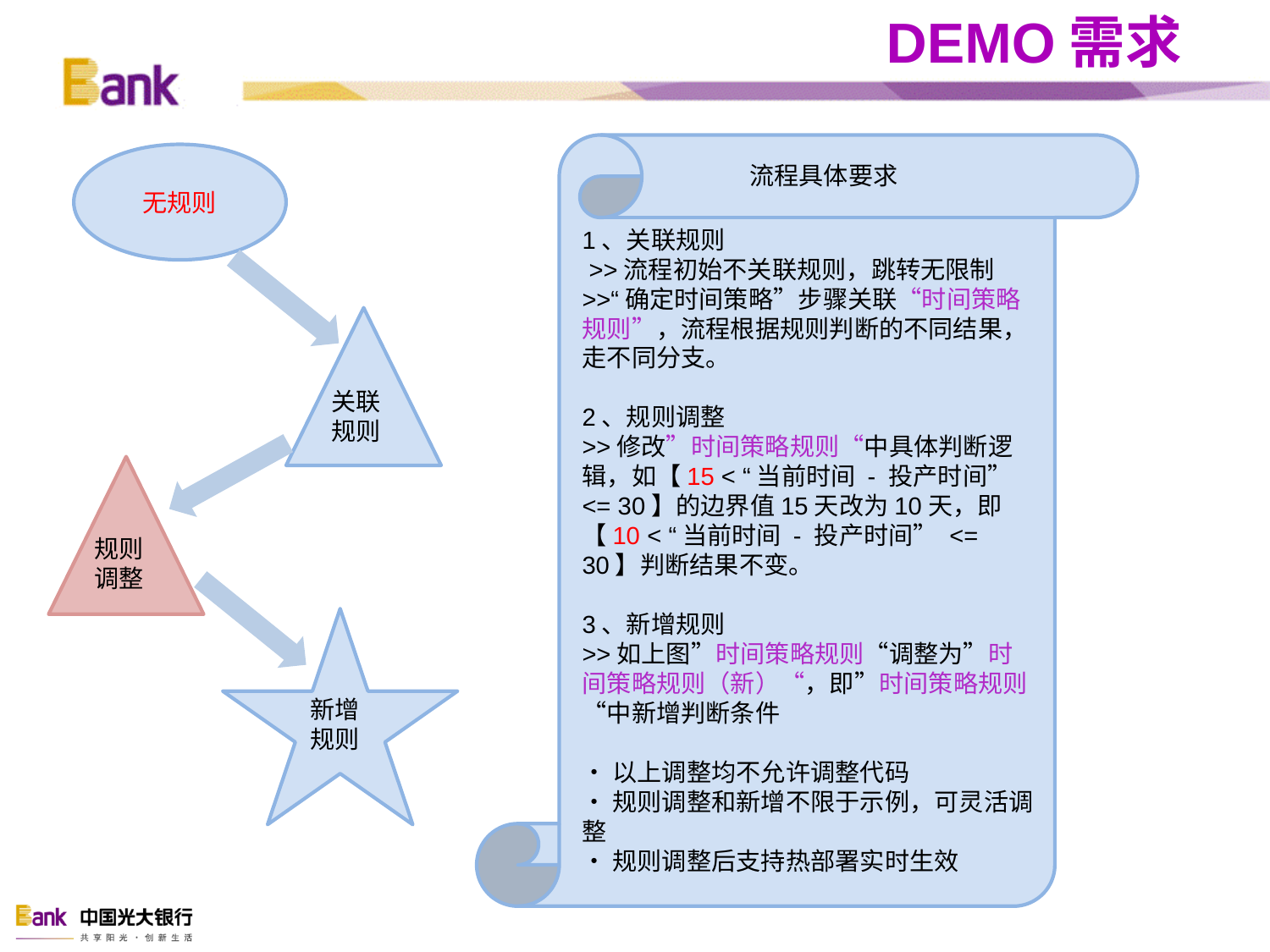

DEMO需求

无规则
流程具体要求
1、关联规则
 >>流程初始不关联规则，跳转无限制
>>“确定时间策略”步骤关联“时间策略规则”，流程根据规则判断的不同结果，走不同分支。

2、规则调整
>>修改”时间策略规则“中具体判断逻辑，如【15 < “当前时间 - 投产时间” <= 30】的边界值15天改为10天，即【10 < “当前时间 - 投产时间” <= 30】判断结果不变。

3、新增规则
>>如上图”时间策略规则“调整为”时间策略规则（新）“，即”时间策略规则“中新增判断条件

•以上调整均不允许调整代码
•规则调整和新增不限于示例，可灵活调整
•规则调整后支持热部署实时生效

关联规则

规则调整

新增规则